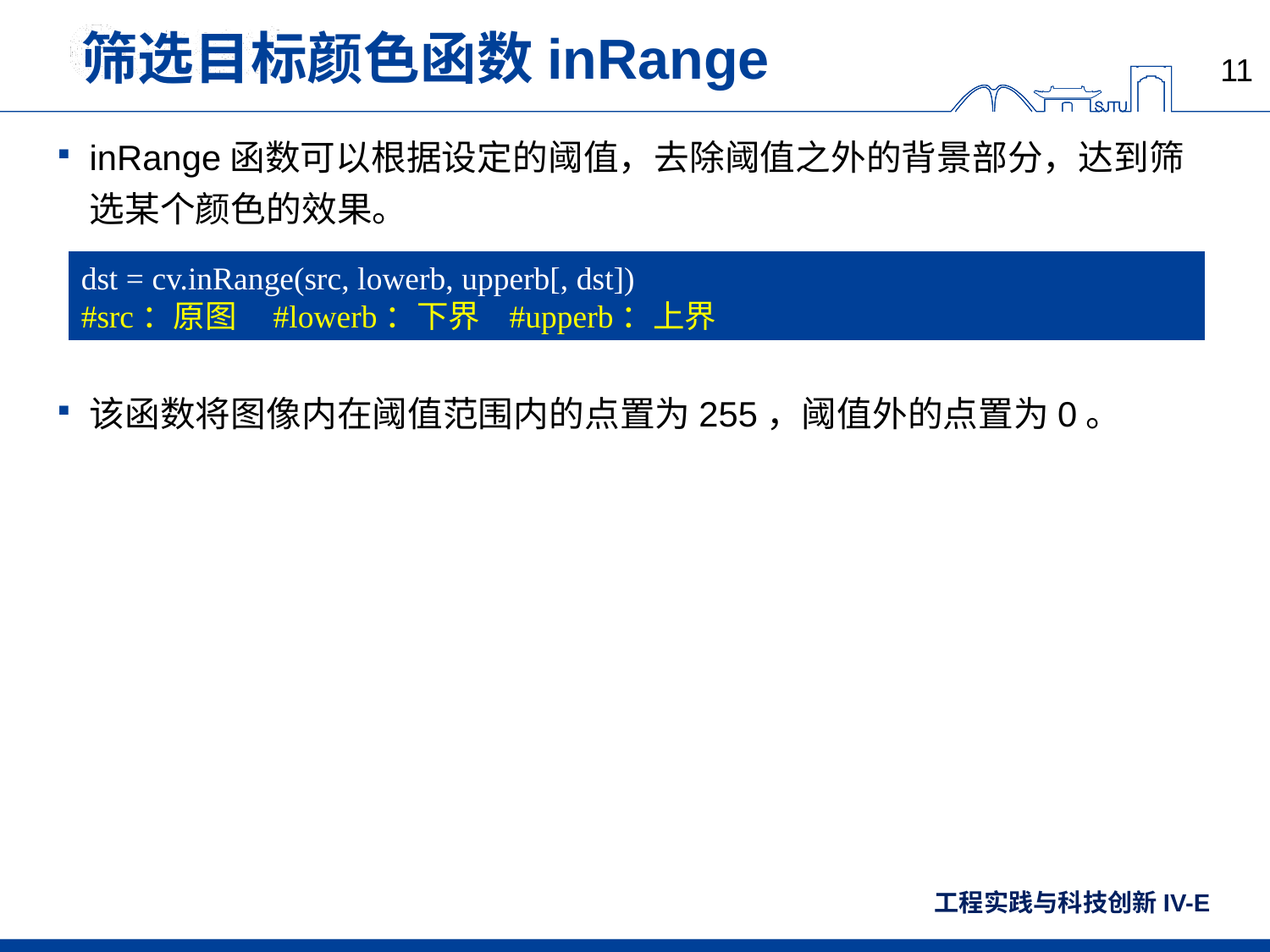

# 筛选目标颜色函数inRange
11
inRange函数可以根据设定的阈值，去除阈值之外的背景部分，达到筛选某个颜色的效果。

该函数将图像内在阈值范围内的点置为255，阈值外的点置为0。

dst = cv.inRange(src, lowerb, upperb[, dst])
#src：原图    #lowerb：下界   #upperb：上界